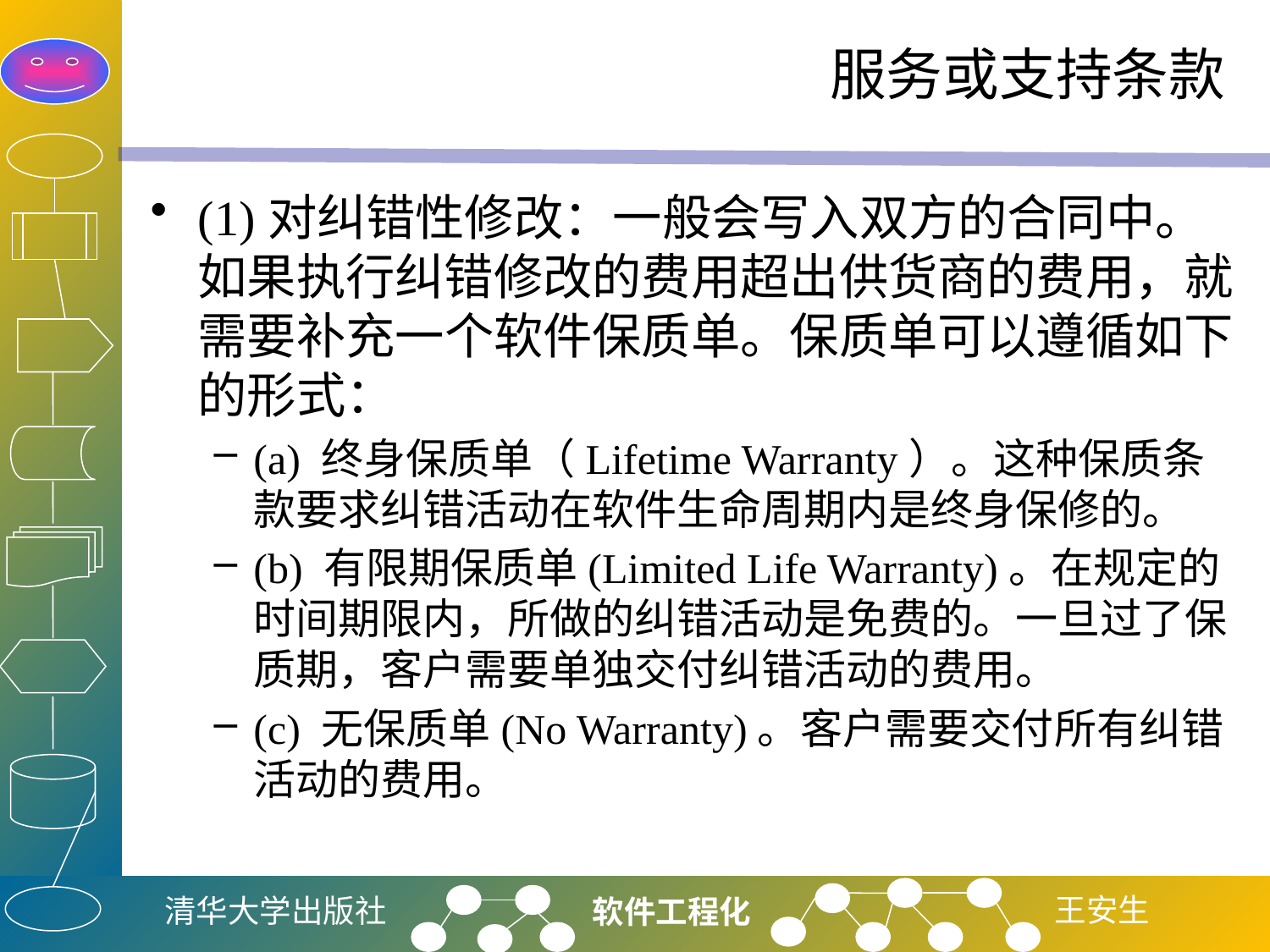

# 服务或支持条款
(1)对纠错性修改：一般会写入双方的合同中。如果执行纠错修改的费用超出供货商的费用，就需要补充一个软件保质单。保质单可以遵循如下的形式：
(a) 终身保质单（Lifetime Warranty）。这种保质条款要求纠错活动在软件生命周期内是终身保修的。
(b) 有限期保质单(Limited Life Warranty)。在规定的时间期限内，所做的纠错活动是免费的。一旦过了保质期，客户需要单独交付纠错活动的费用。
(c) 无保质单(No Warranty)。客户需要交付所有纠错活动的费用。